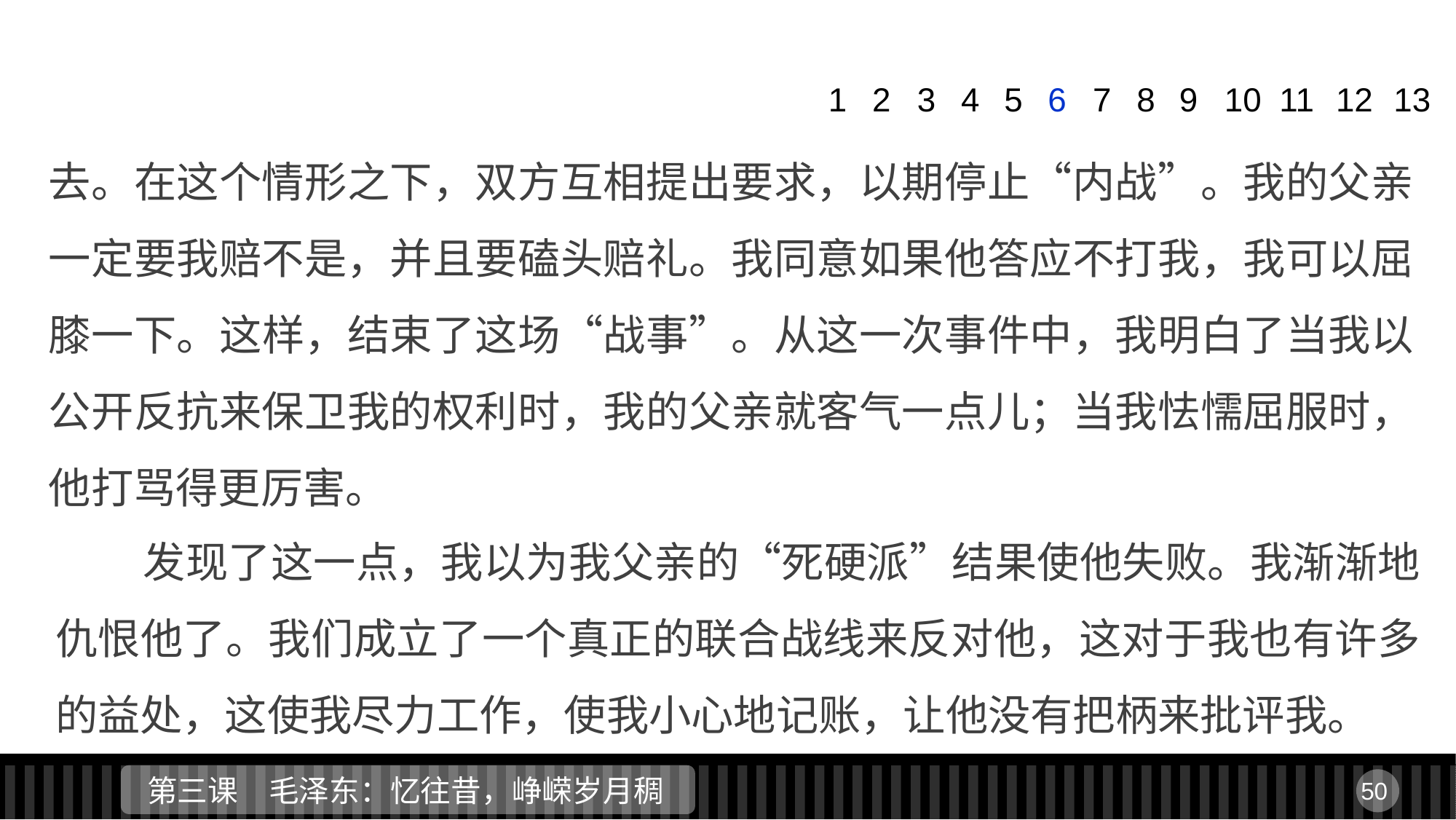

1
2
3
4
5
6
7
8
9
11
12
13
10
去。在这个情形之下，双方互相提出要求，以期停止“内战”。我的父亲一定要我赔不是，并且要磕头赔礼。我同意如果他答应不打我，我可以屈膝一下。这样，结束了这场“战事”。从这一次事件中，我明白了当我以公开反抗来保卫我的权利时，我的父亲就客气一点儿；当我怯懦屈服时，他打骂得更厉害。
        发现了这一点，我以为我父亲的“死硬派”结果使他失败。我渐渐地仇恨他了。我们成立了一个真正的联合战线来反对他，这对于我也有许多的益处，这使我尽力工作，使我小心地记账，让他没有把柄来批评我。